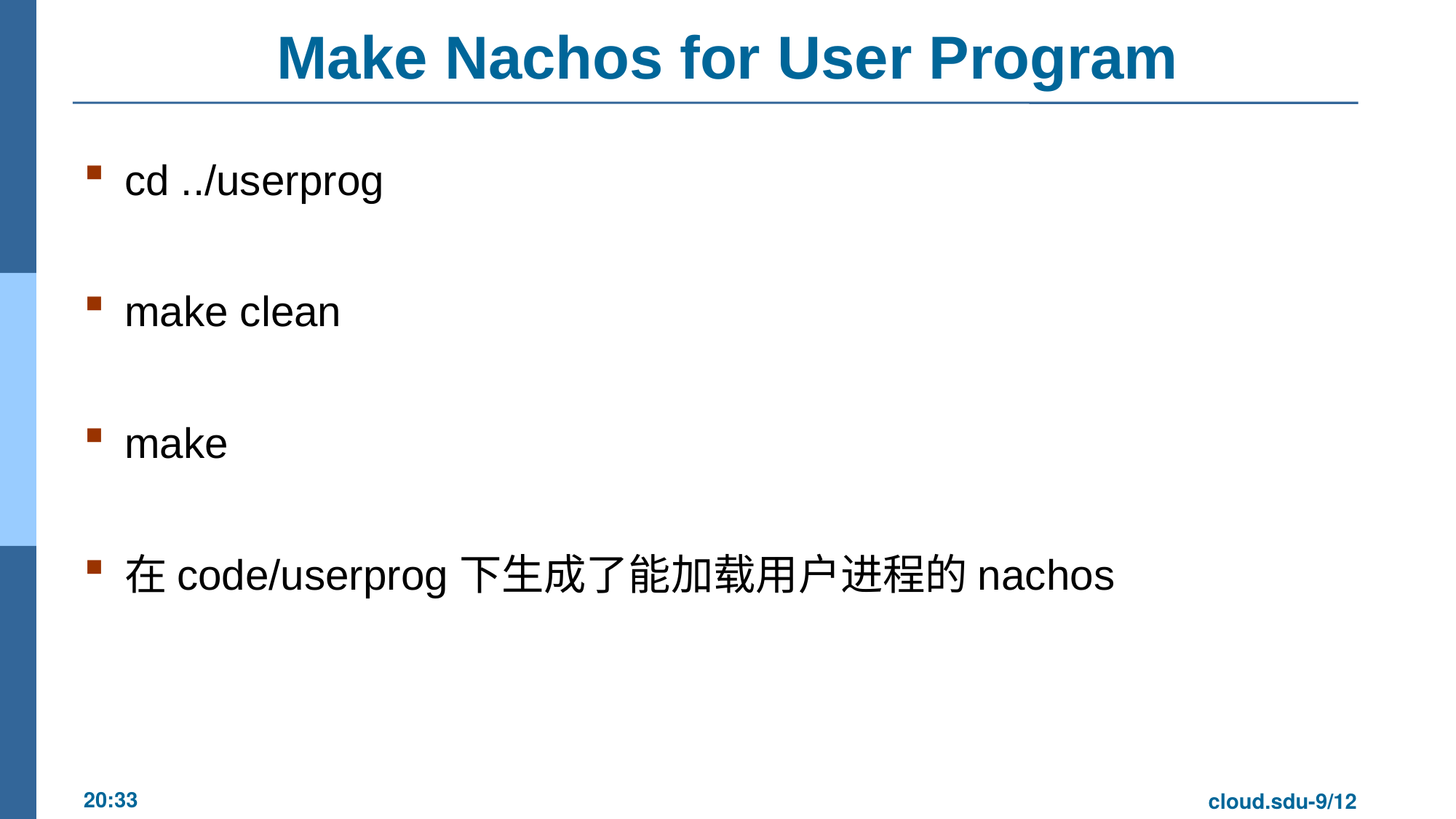

# Make Nachos for User Program
cd ../userprog

make clean

make

在code/userprog下生成了能加载用户进程的nachos